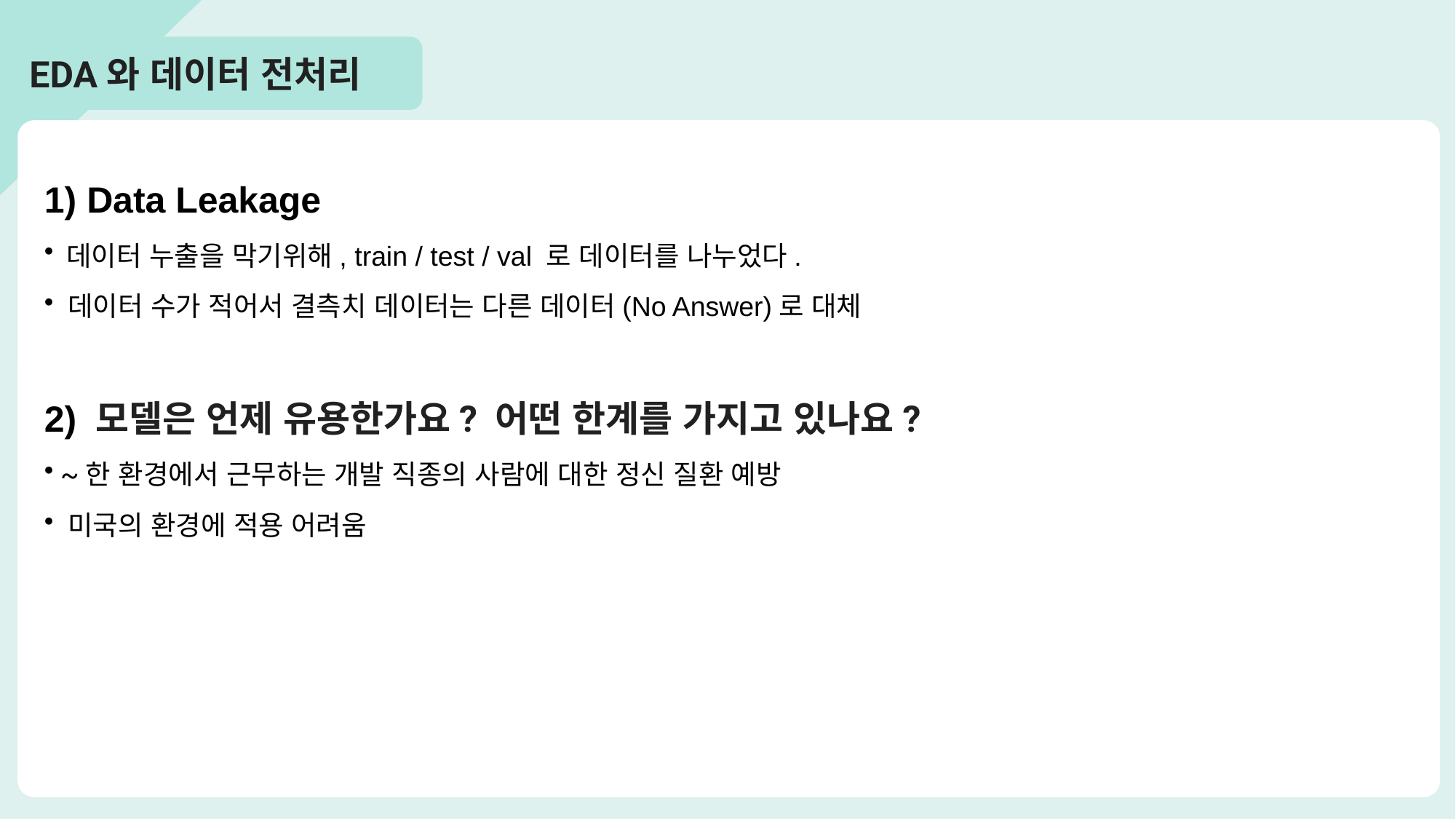

EDA와 데이터 전처리

1) Data Leakage
 데이터 누출을 막기위해, train / test / val 로 데이터를 나누었다.
 데이터 수가 적어서 결측치 데이터는 다른 데이터(No Answer)로 대체

2) 모델은 언제 유용한가요? 어떤 한계를 가지고 있나요?
 ~한 환경에서 근무하는 개발 직종의 사람에 대한 정신 질환 예방
 미국의 환경에 적용 어려움